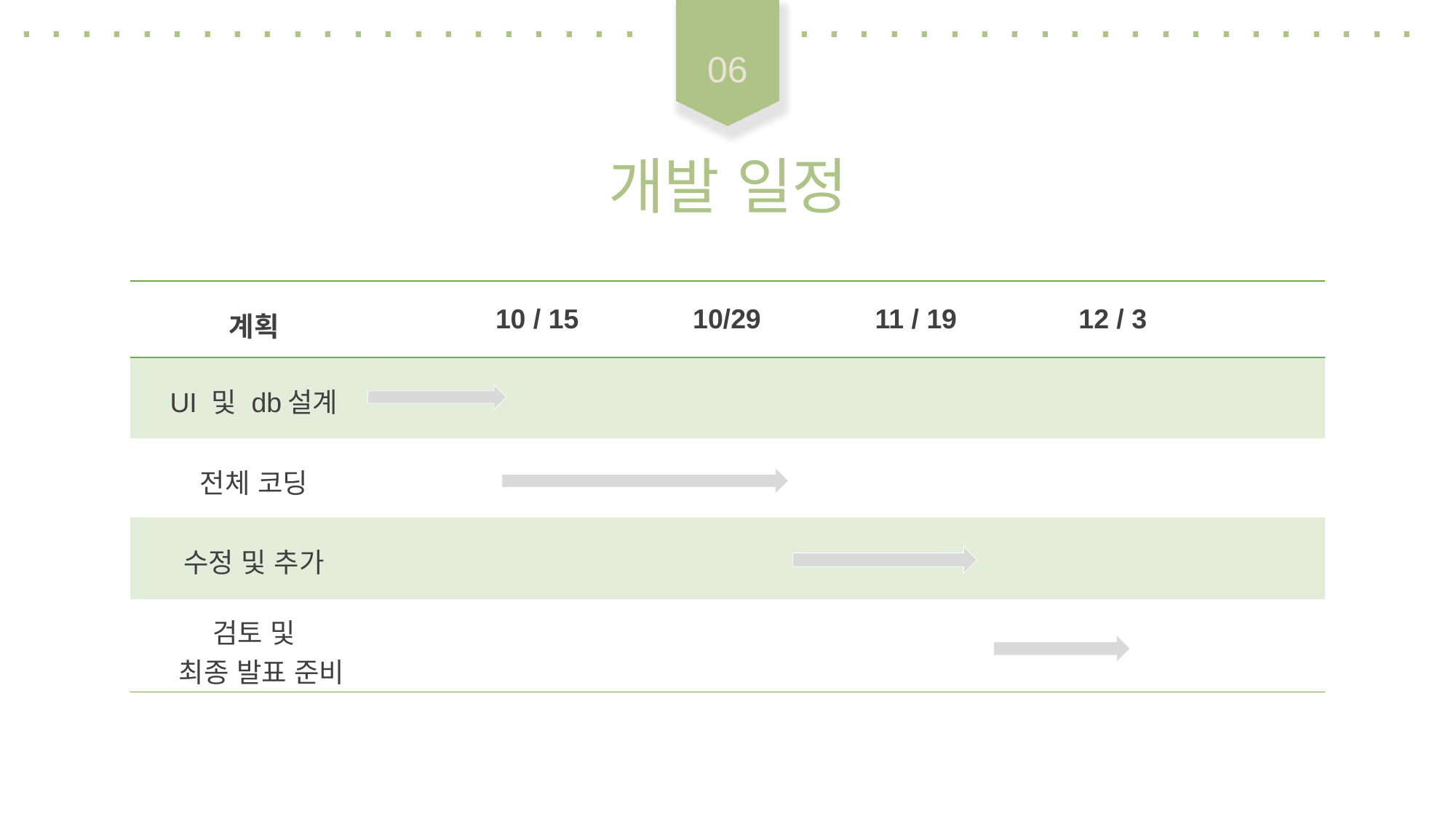

. . . . . . . . . . . . . . . . . . . . .
. . . . . . . . . . . . . . . . . . . . .
06
개발 일정
| 계획 | 10 / 15 10/29 11 / 19 12 / 3 |
| --- | --- |
| UI 및 db설계 |  |
| 전체 코딩 |  |
| 수정 및 추가 |  |
| 검토 및 최종 발표 준비 |  |